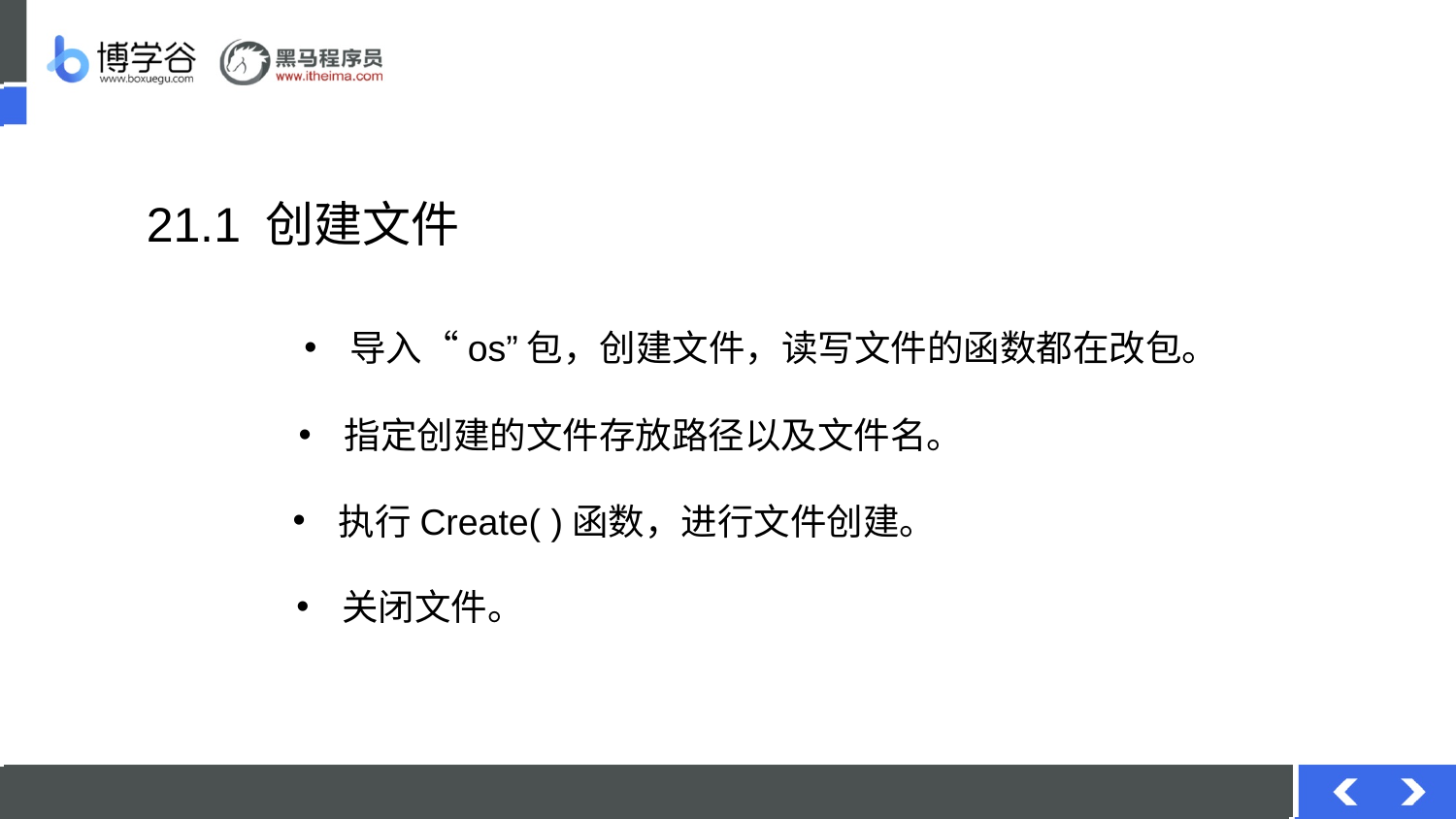

# 21.1 创建文件
导入“os”包，创建文件，读写文件的函数都在改包。
指定创建的文件存放路径以及文件名。
执行Create( )函数，进行文件创建。
关闭文件。